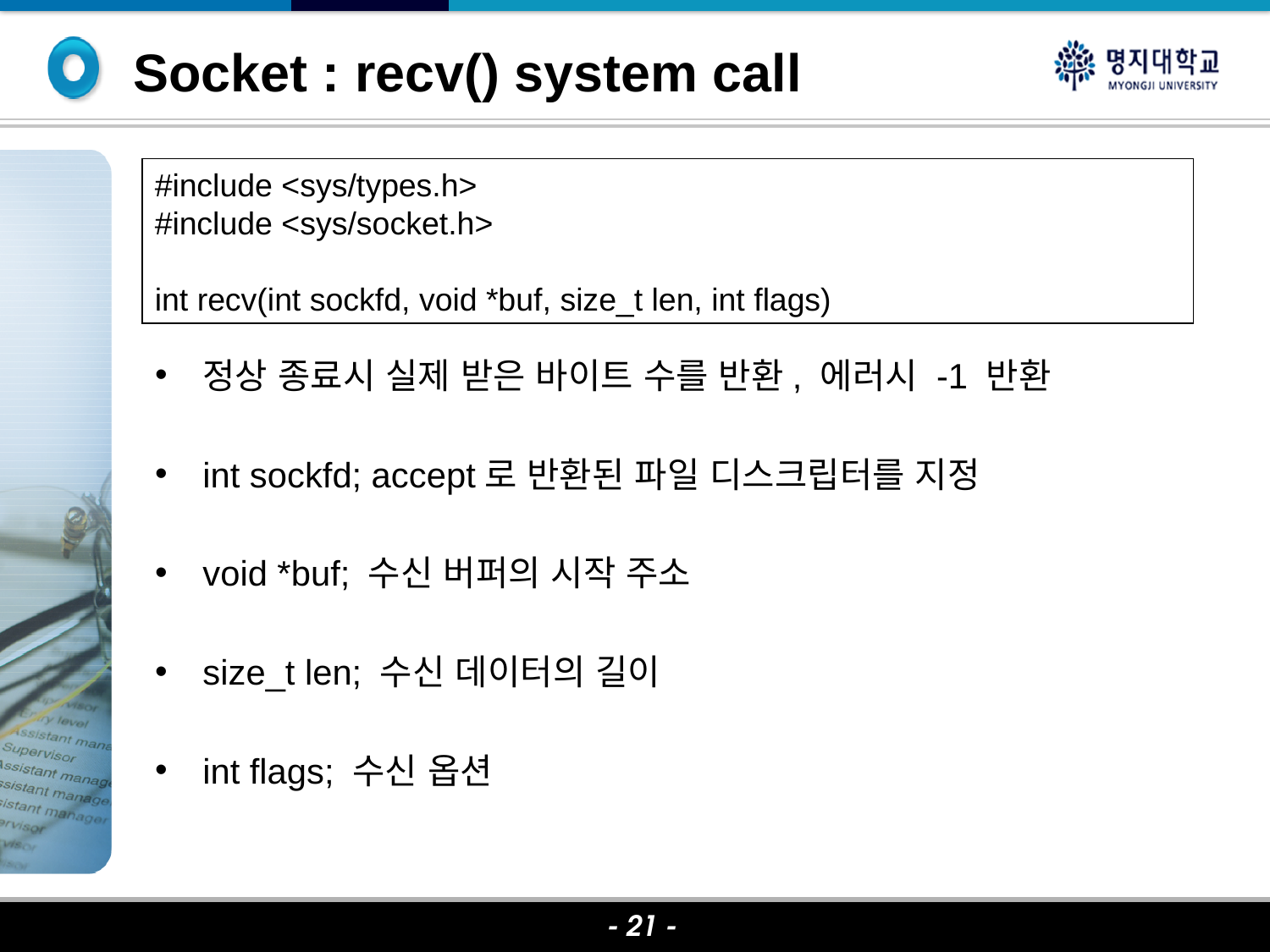

Socket : recv() system call
#include <sys/types.h>
#include <sys/socket.h>

int recv(int sockfd, void *buf, size_t len, int flags)
정상 종료시 실제 받은 바이트 수를 반환, 에러시 -1 반환

int sockfd; accept로 반환된 파일 디스크립터를 지정

void *buf; 수신 버퍼의 시작 주소

size_t len; 수신 데이터의 길이

int flags; 수신 옵션
- 21 -